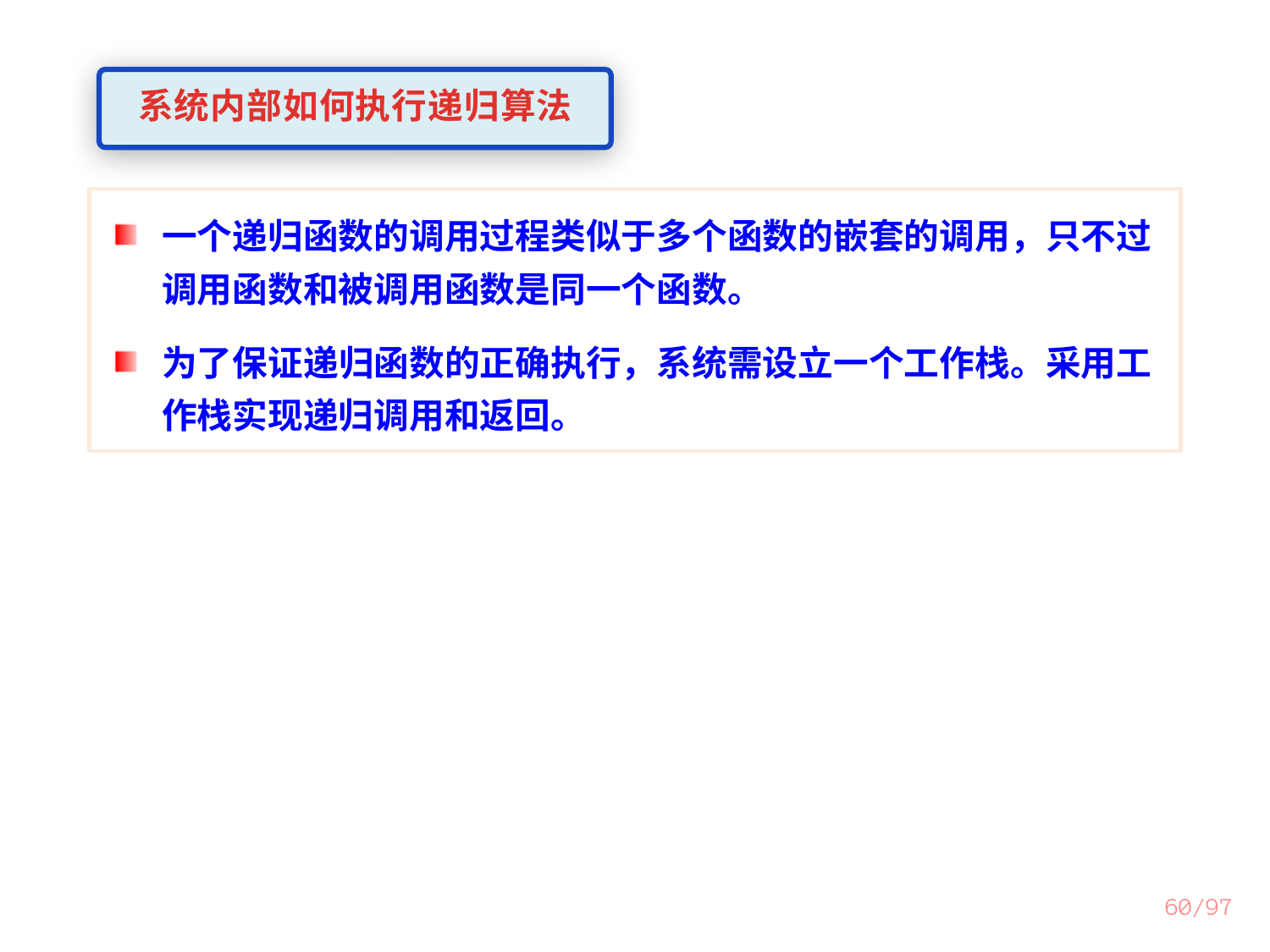

系统内部如何执行递归算法
一个递归函数的调用过程类似于多个函数的嵌套的调用，只不过调用函数和被调用函数是同一个函数。
为了保证递归函数的正确执行，系统需设立一个工作栈。采用工作栈实现递归调用和返回。
60/97